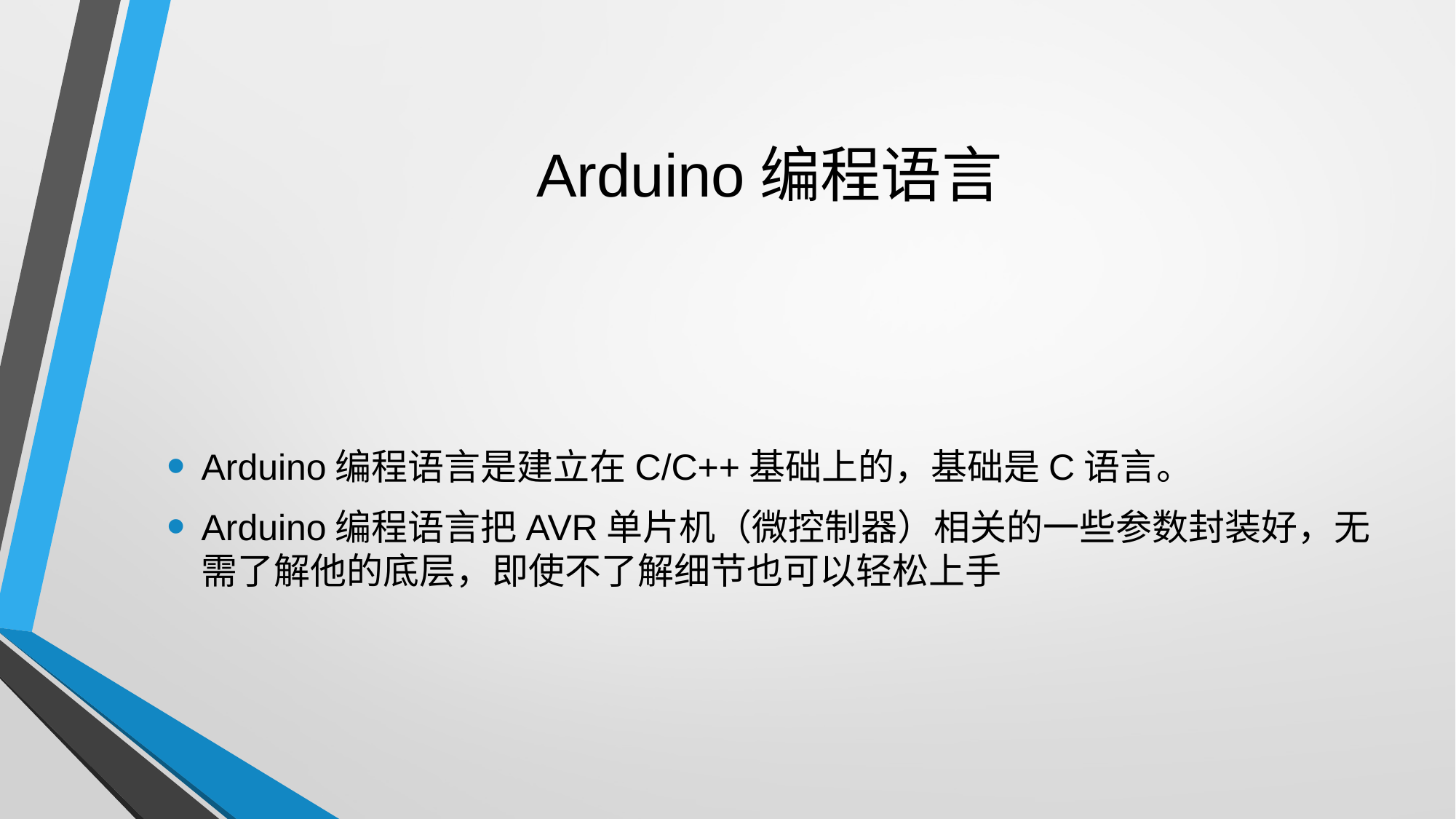

# Arduino编程语言
Arduino编程语言是建立在C/C++基础上的，基础是C语言。
Arduino编程语言把AVR单片机（微控制器）相关的一些参数封装好，无需了解他的底层，即使不了解细节也可以轻松上手